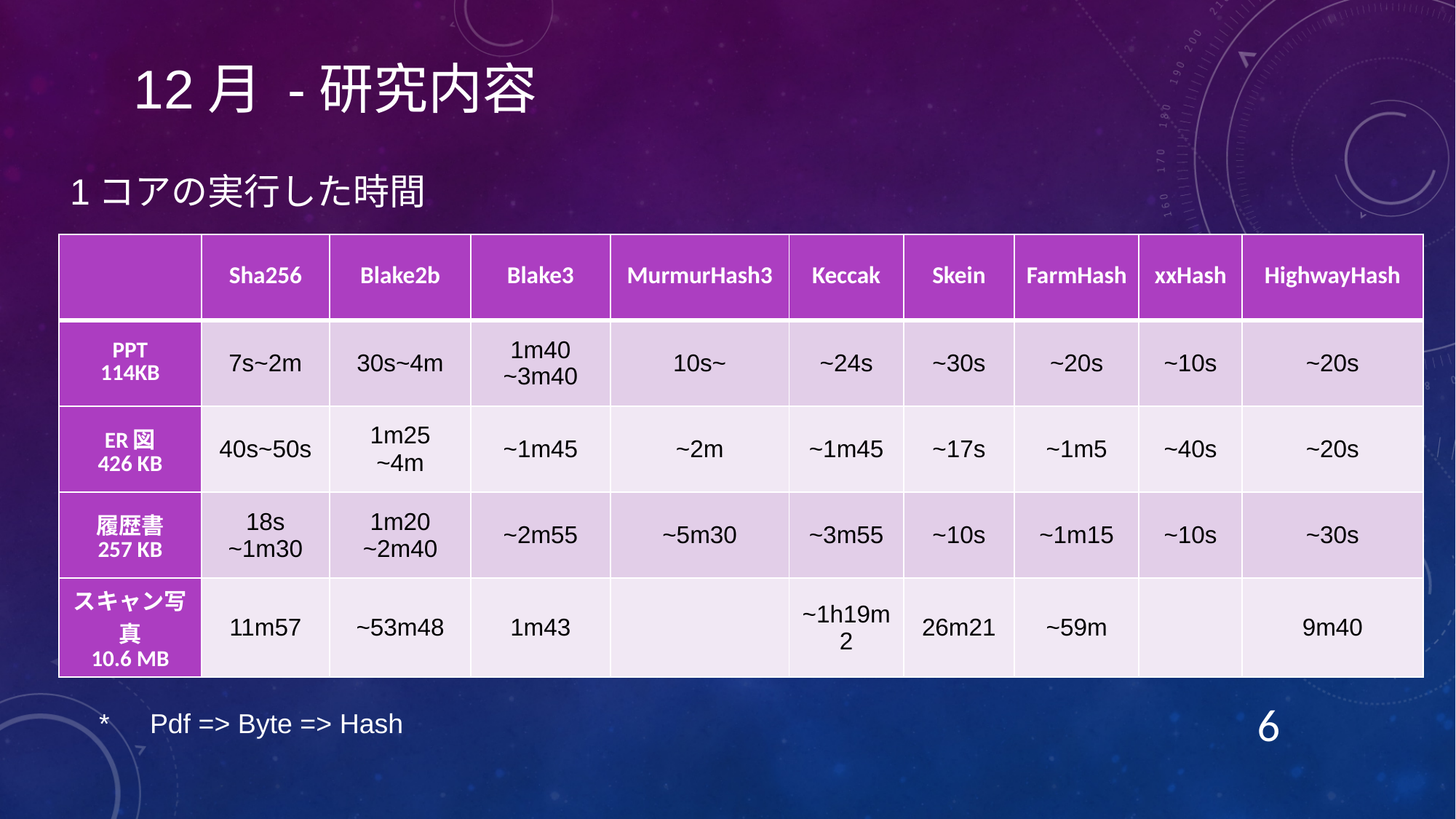

# 12月 -研究内容
1コアの実行した時間
|  | Sha256 | Blake2b | Blake3 | MurmurHash3 | Keccak | Skein | FarmHash | xxHash | HighwayHash |
| --- | --- | --- | --- | --- | --- | --- | --- | --- | --- |
| PPT 114KB | 7s~2m | 30s~4m | 1m40 ~3m40 | 10s~ | ~24s | ~30s | ~20s | ~10s | ~20s |
| ER図 426 KB | 40s~50s | 1m25 ~4m | ~1m45 | ~2m | ~1m45 | ~17s | ~1m5 | ~40s | ~20s |
| 履歴書 257 KB | 18s ~1m30 | 1m20 ~2m40 | ~2m55 | ~5m30 | ~3m55 | ~10s | ~1m15 | ~10s | ~30s |
| スキャン写真 10.6 MB | 11m57 | ~53m48 | 1m43 |  | ~1h19m2 | 26m21 | ~59m |  | 9m40 |
*　Pdf => Byte => Hash
6